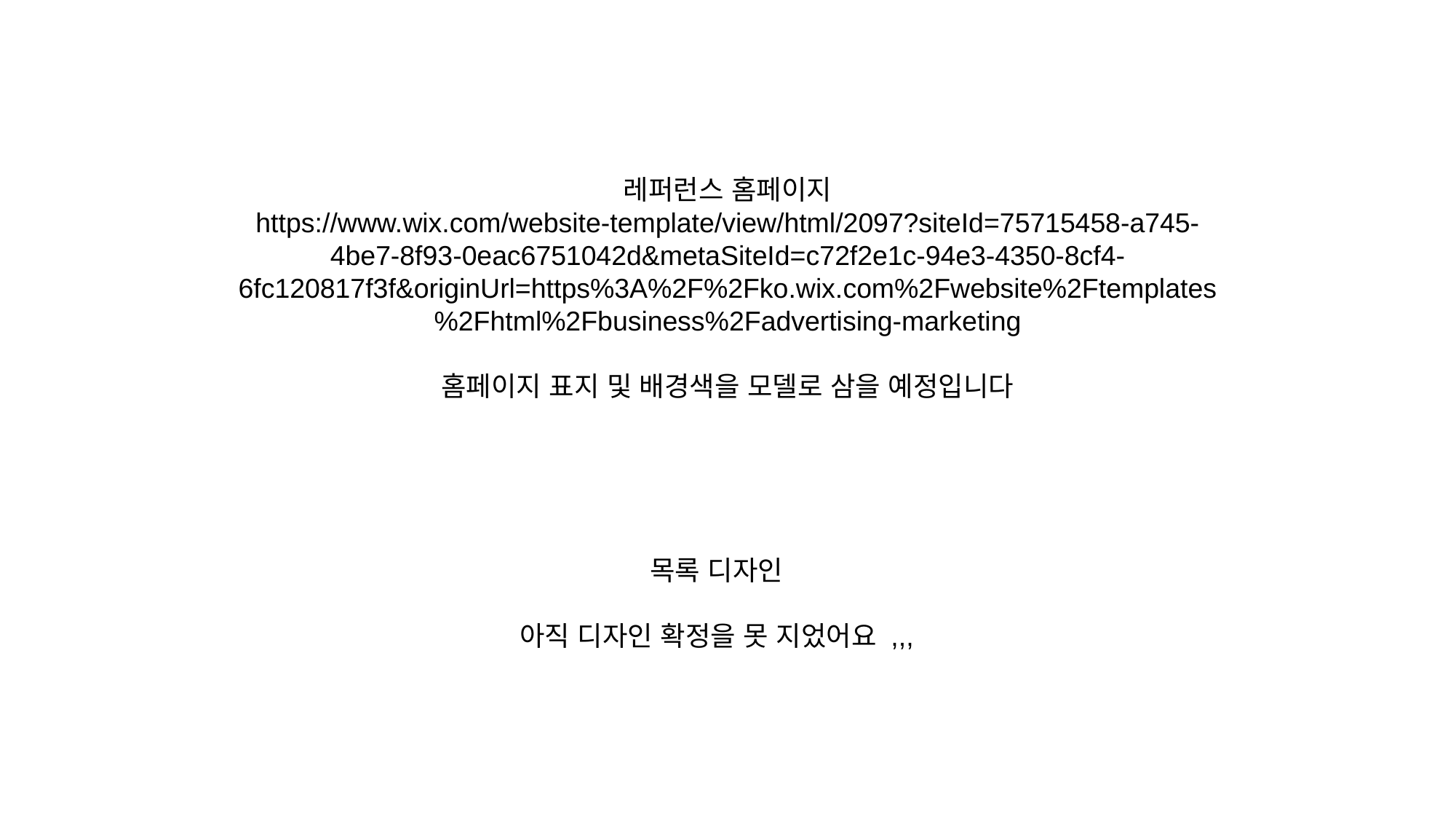

레퍼런스 홈페이지
https://www.wix.com/website-template/view/html/2097?siteId=75715458-a745-4be7-8f93-0eac6751042d&metaSiteId=c72f2e1c-94e3-4350-8cf4-6fc120817f3f&originUrl=https%3A%2F%2Fko.wix.com%2Fwebsite%2Ftemplates%2Fhtml%2Fbusiness%2Fadvertising-marketing

홈페이지 표지 및 배경색을 모델로 삼을 예정입니다
목록 디자인

아직 디자인 확정을 못 지었어요 ,,,